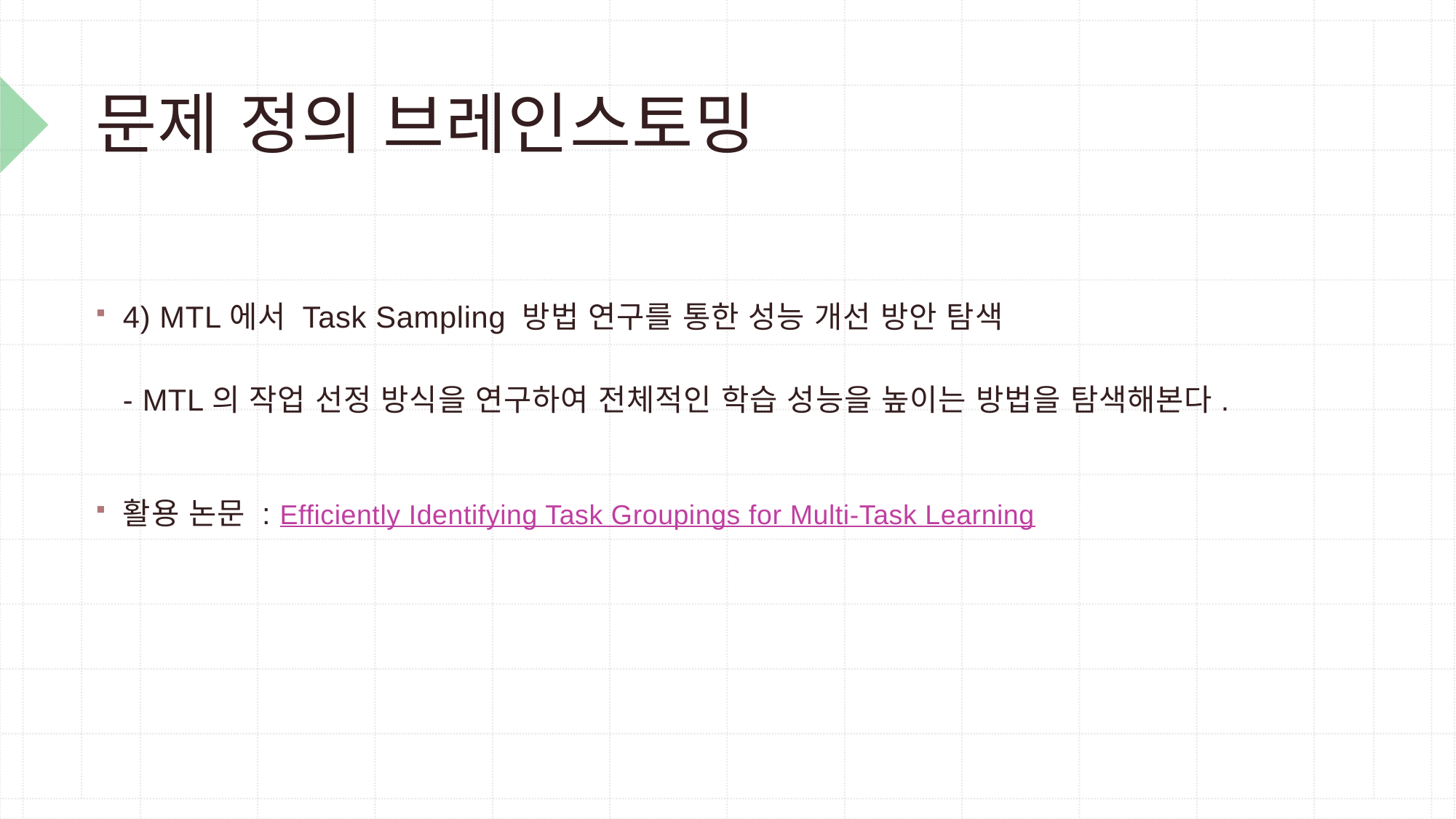

# 문제 정의 브레인스토밍
4) MTL에서 Task Sampling 방법 연구를 통한 성능 개선 방안 탐색
- MTL의 작업 선정 방식을 연구하여 전체적인 학습 성능을 높이는 방법을 탐색해본다.

활용 논문 : Efficiently Identifying Task Groupings for Multi-Task Learning